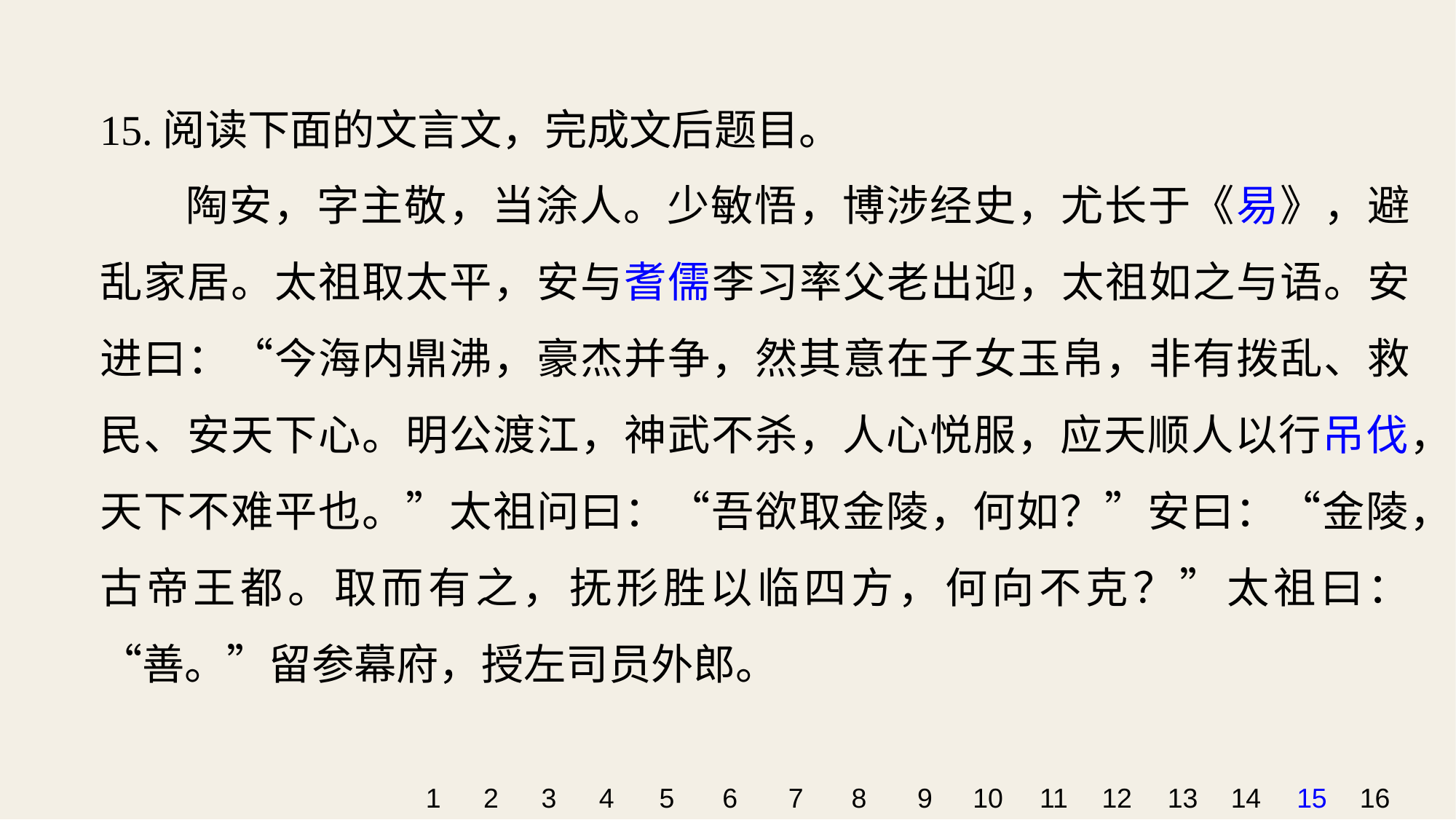

15.阅读下面的文言文，完成文后题目。
陶安，字主敬，当涂人。少敏悟，博涉经史，尤长于《易》，避乱家居。太祖取太平，安与耆儒李习率父老出迎，太祖如之与语。安进曰：“今海内鼎沸，豪杰并争，然其意在子女玉帛，非有拨乱、救民、安天下心。明公渡江，神武不杀，人心悦服，应天顺人以行吊伐，天下不难平也。”太祖问曰：“吾欲取金陵，何如？”安曰：“金陵，古帝王都。取而有之，抚形胜以临四方，何向不克？”太祖曰：“善。”留参幕府，授左司员外郎。
1
2
3
4
5
6
7
8
9
10
11
12
13
14
15
16